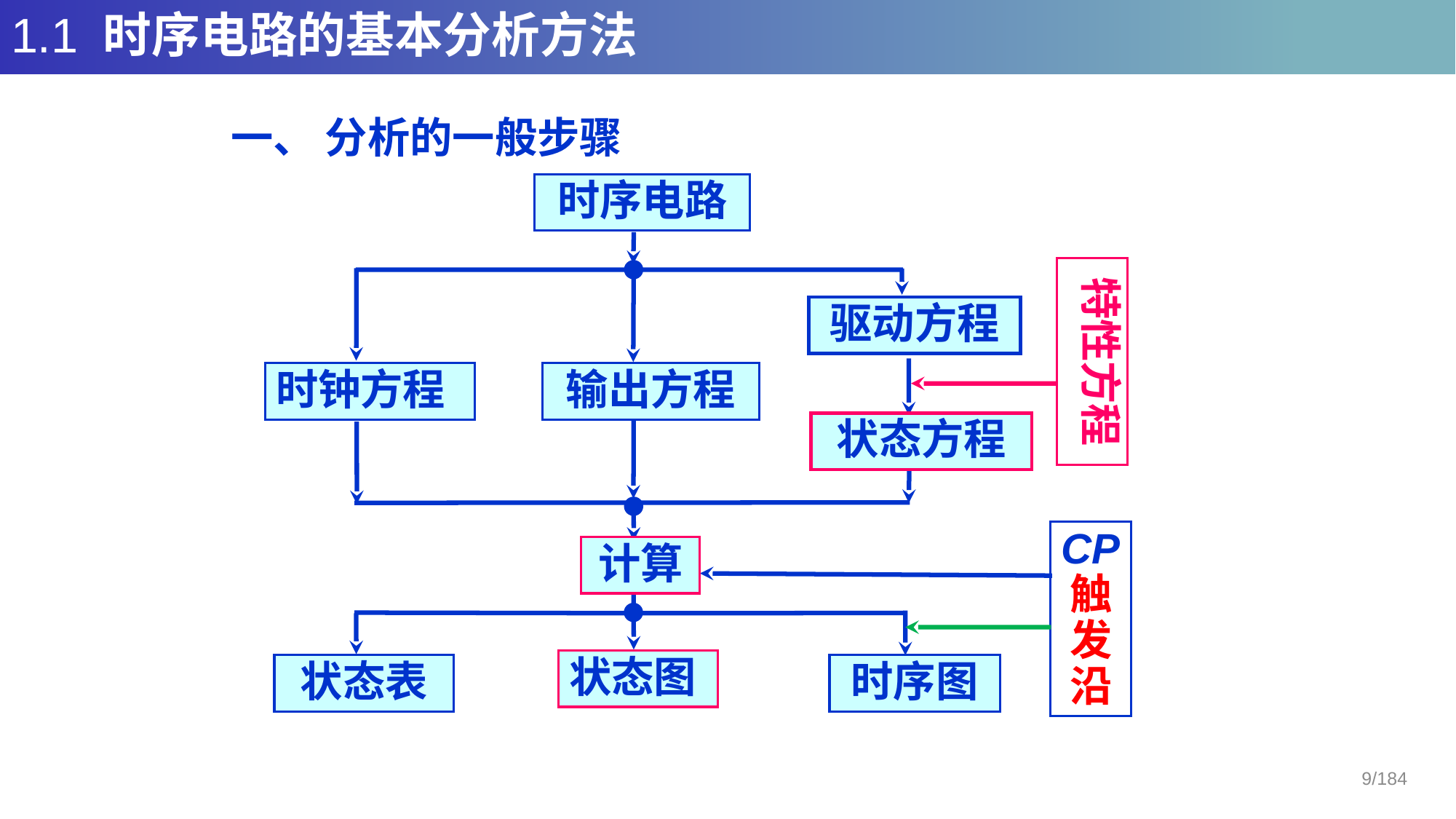

# 1.1 时序电路的基本分析方法
一、 分析的一般步骤
时序电路

特性方程

驱动方程

时钟方程
输出方程

状态方程

CP
触
发
沿
计算

状态图
状态表
时序图
9/184